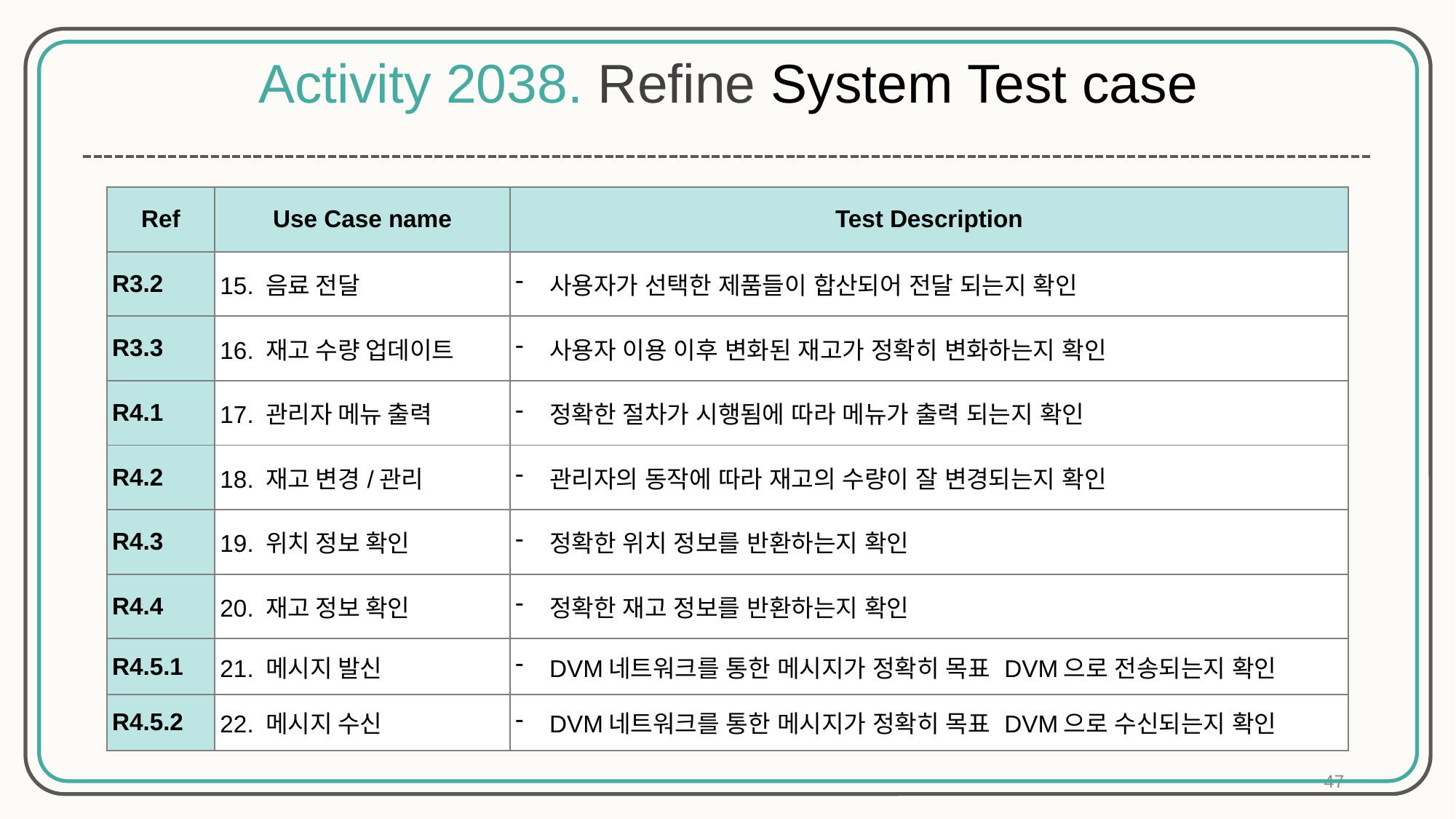

Activity 2038. Refine System Test case
| Ref | Use Case name | Test Description |
| --- | --- | --- |
| R3.2 | 15. 음료 전달 | 사용자가 선택한 제품들이 합산되어 전달 되는지 확인 |
| R3.3 | 16. 재고 수량 업데이트 | 사용자 이용 이후 변화된 재고가 정확히 변화하는지 확인 |
| R4.1 | 17. 관리자 메뉴 출력 | 정확한 절차가 시행됨에 따라 메뉴가 출력 되는지 확인 |
| R4.2 | 18. 재고 변경/관리 | 관리자의 동작에 따라 재고의 수량이 잘 변경되는지 확인 |
| R4.3 | 19. 위치 정보 확인 | 정확한 위치 정보를 반환하는지 확인 |
| R4.4 | 20. 재고 정보 확인 | 정확한 재고 정보를 반환하는지 확인 |
| R4.5.1 | 21. 메시지 발신 | DVM네트워크를 통한 메시지가 정확히 목표 DVM으로 전송되는지 확인 |
| R4.5.2 | 22. 메시지 수신 | DVM네트워크를 통한 메시지가 정확히 목표 DVM으로 수신되는지 확인 |
47